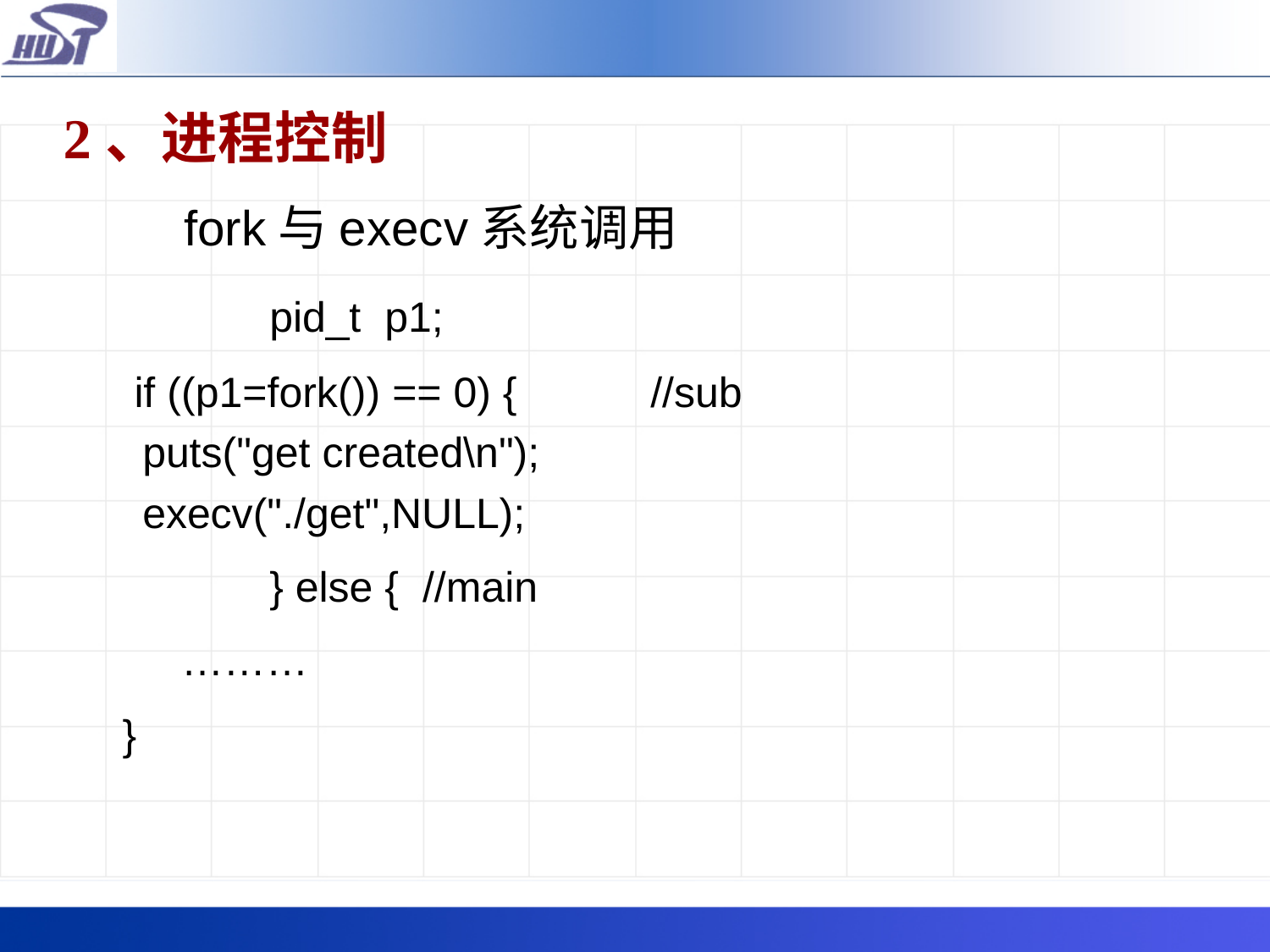

# 2、进程控制
	   fork与execv系统调用
		pid_t  p1;
      if ((p1=fork()) == 0) {		//sub			    puts("get created\n");			     	    execv("./get",NULL);
		} else {  //main
          ………
     }